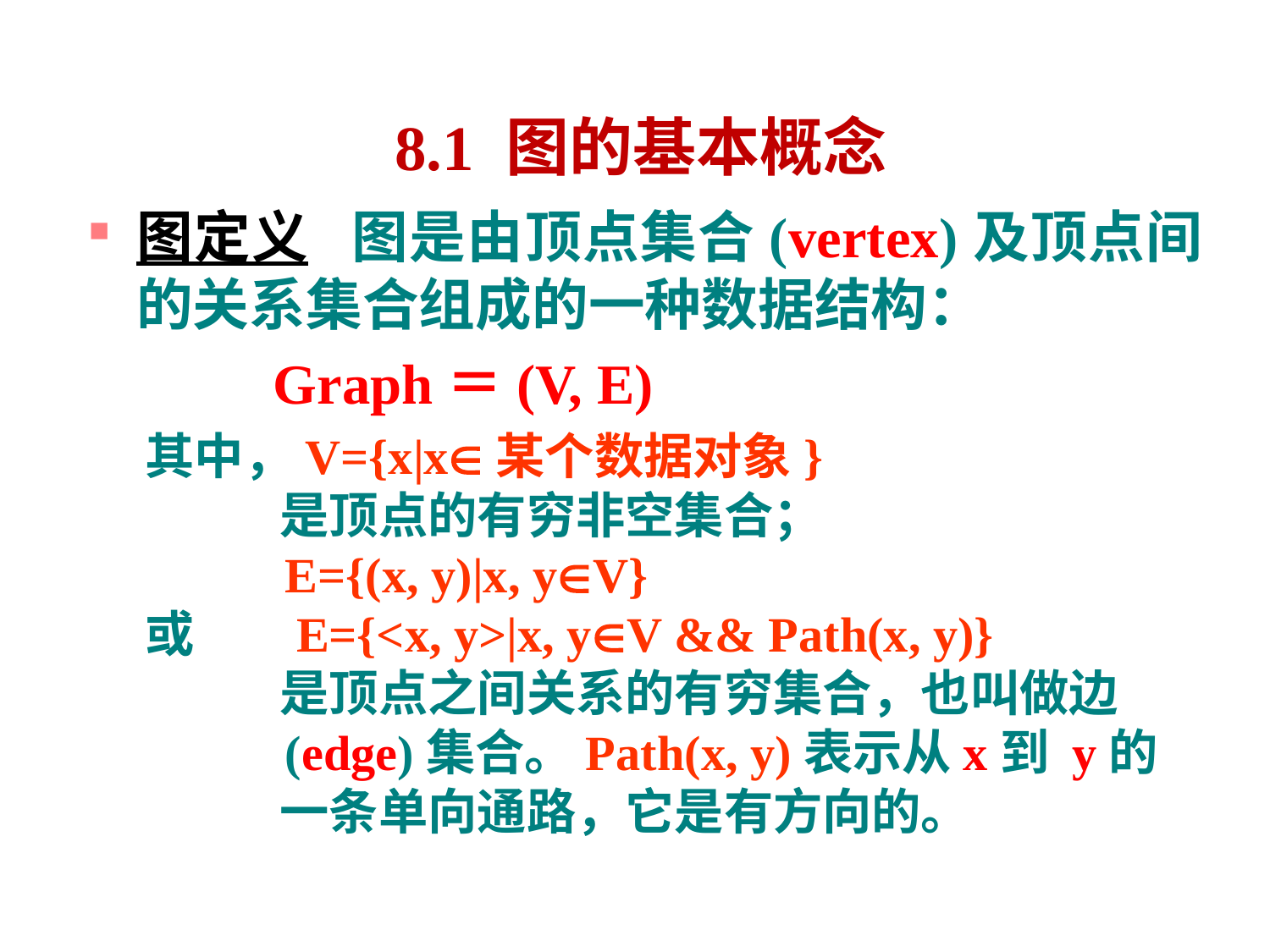

# 8.1 图的基本概念
图定义   图是由顶点集合(vertex)及顶点间的关系集合组成的一种数据结构：
             Graph＝(V, E)
    其中，V={x|x∈某个数据对象}
                是顶点的有穷非空集合；
                E={(x, y)|x, y∈V}
    或        E={<x, y>|x, y∈V && Path(x, y)}
                是顶点之间关系的有穷集合，也叫做边
                (edge)集合。Path(x, y)表示从x到 y的
                一条单向通路，它是有方向的。
2